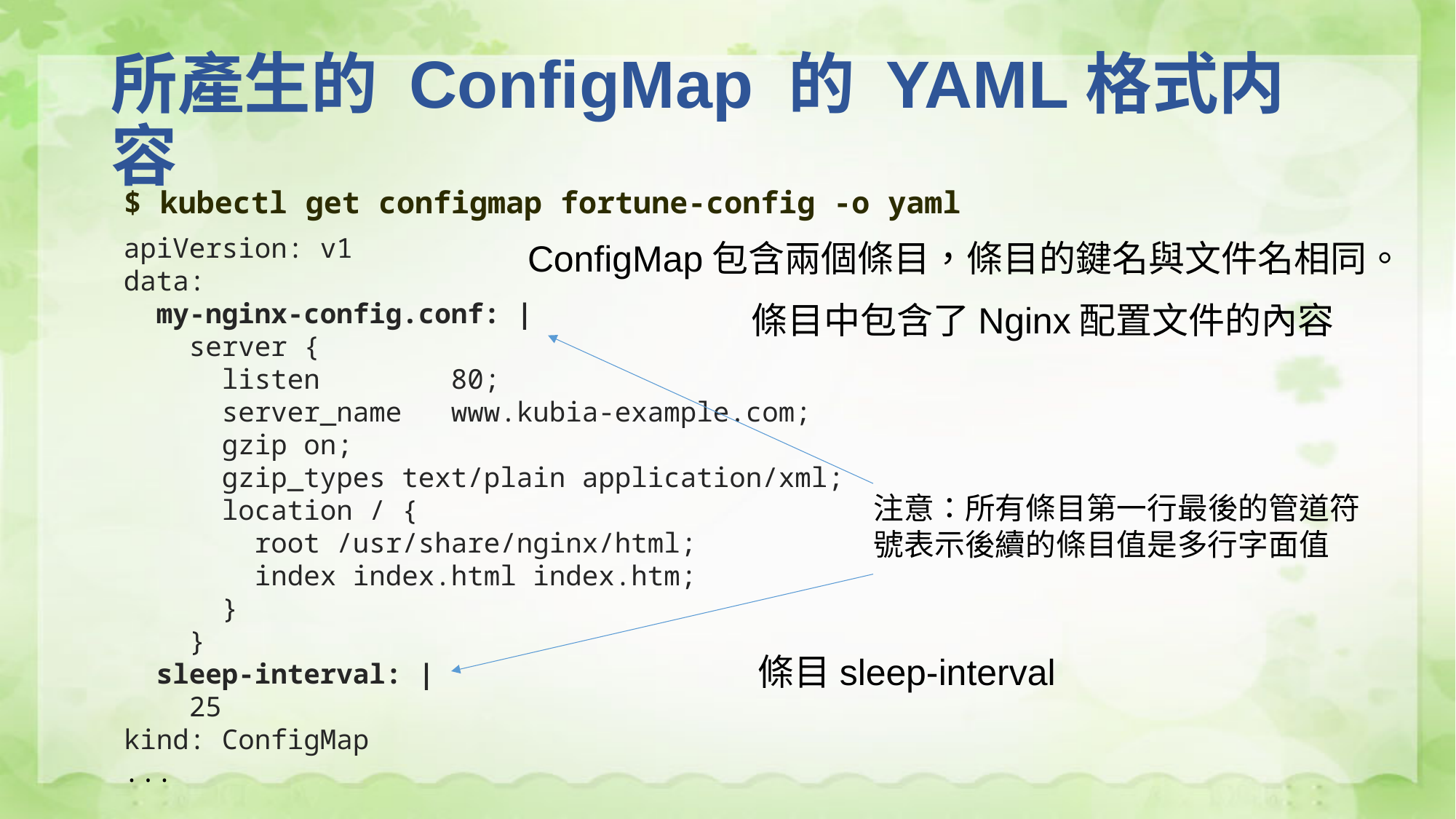

# 所產生的 ConfigMap 的 YAML格式内容
$ kubectl get configmap fortune-config -o yaml
apiVersion: v1
data:
  my-nginx-config.conf: |
    server {
      listen        80;
      server_name   www.kubia-example.com;
      gzip on;
      gzip_types text/plain application/xml;
      location / {
        root /usr/share/nginx/html;
        index index.html index.htm;
      }
    }
  sleep-interval: |
    25
kind: ConfigMap
...
ConfigMap包含兩個條目，條目的鍵名與文件名相同。
條目中包含了Nginx配置文件的內容
注意：所有條目第一行最後的管道符號表示後續的條目值是多行字面值
條目sleep-interval